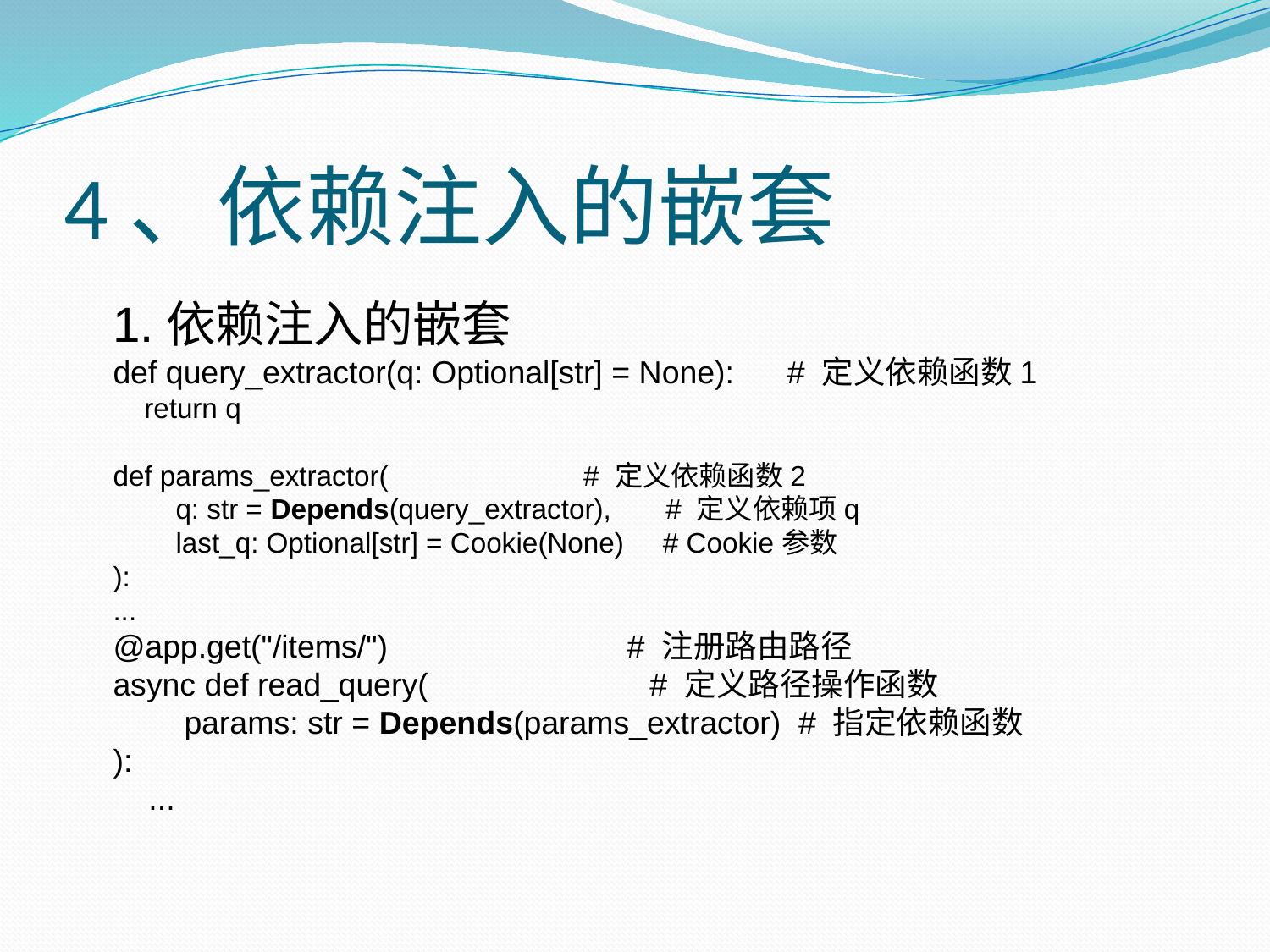

# 4、依赖注入的嵌套
1.依赖注入的嵌套
def query_extractor(q: Optional[str] = None):      # 定义依赖函数1
    return q

def params_extractor(                         # 定义依赖函数2
        q: str = Depends(query_extractor),       # 定义依赖项q
        last_q: Optional[str] = Cookie(None)     # Cookie参数
):
...
@app.get("/items/")                           # 注册路由路径
async def read_query(                         # 定义路径操作函数
        params: str = Depends(params_extractor)  # 指定依赖函数
):
    ...